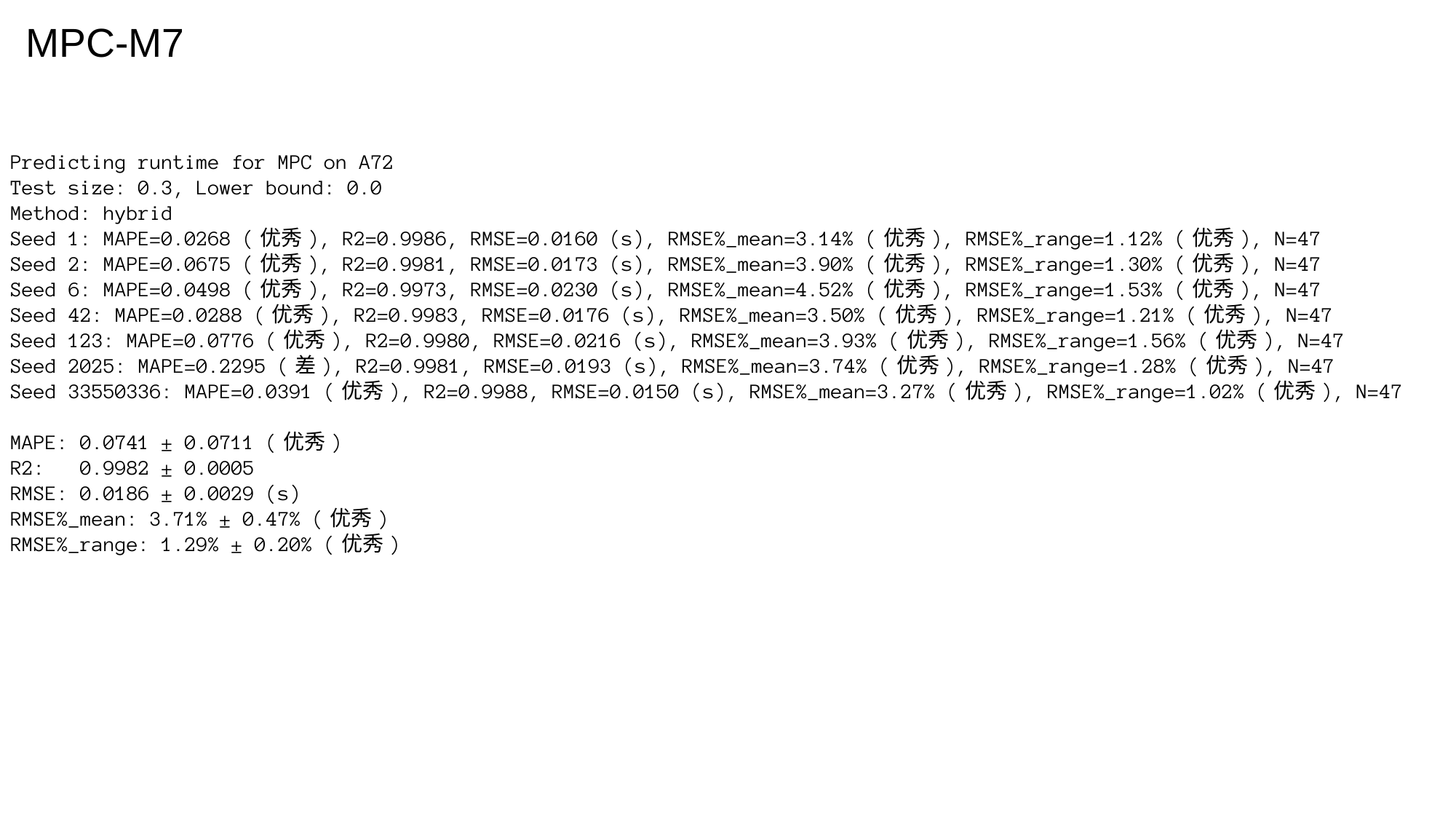

MPC-M7
Predicting runtime for MPC on A72
Test size: 0.3, Lower bound: 0.0
Method: hybrid
Seed 1: MAPE=0.0268 (优秀), R2=0.9986, RMSE=0.0160 (s), RMSE%_mean=3.14% (优秀), RMSE%_range=1.12% (优秀), N=47
Seed 2: MAPE=0.0675 (优秀), R2=0.9981, RMSE=0.0173 (s), RMSE%_mean=3.90% (优秀), RMSE%_range=1.30% (优秀), N=47
Seed 6: MAPE=0.0498 (优秀), R2=0.9973, RMSE=0.0230 (s), RMSE%_mean=4.52% (优秀), RMSE%_range=1.53% (优秀), N=47
Seed 42: MAPE=0.0288 (优秀), R2=0.9983, RMSE=0.0176 (s), RMSE%_mean=3.50% (优秀), RMSE%_range=1.21% (优秀), N=47
Seed 123: MAPE=0.0776 (优秀), R2=0.9980, RMSE=0.0216 (s), RMSE%_mean=3.93% (优秀), RMSE%_range=1.56% (优秀), N=47
Seed 2025: MAPE=0.2295 (差), R2=0.9981, RMSE=0.0193 (s), RMSE%_mean=3.74% (优秀), RMSE%_range=1.28% (优秀), N=47
Seed 33550336: MAPE=0.0391 (优秀), R2=0.9988, RMSE=0.0150 (s), RMSE%_mean=3.27% (优秀), RMSE%_range=1.02% (优秀), N=47

MAPE: 0.0741 ± 0.0711 (优秀)
R2:   0.9982 ± 0.0005
RMSE: 0.0186 ± 0.0029 (s)
RMSE%_mean: 3.71% ± 0.47% (优秀)
RMSE%_range: 1.29% ± 0.20% (优秀)